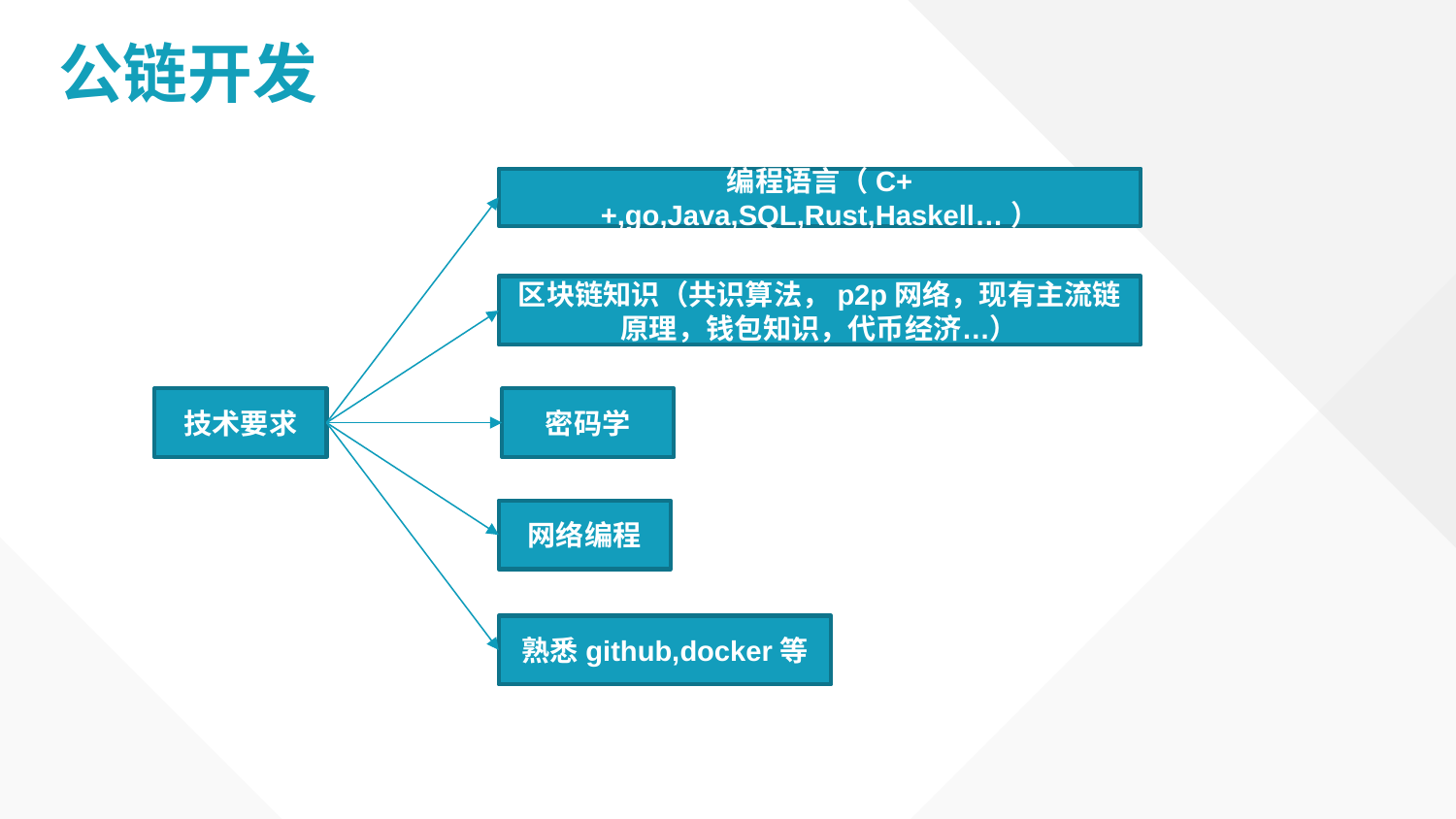

# 公链开发
编程语言（C++,go,Java,SQL,Rust,Haskell…）
区块链知识（共识算法，p2p网络，现有主流链原理，钱包知识，代币经济…）
技术要求
密码学
网络编程
熟悉github,docker等